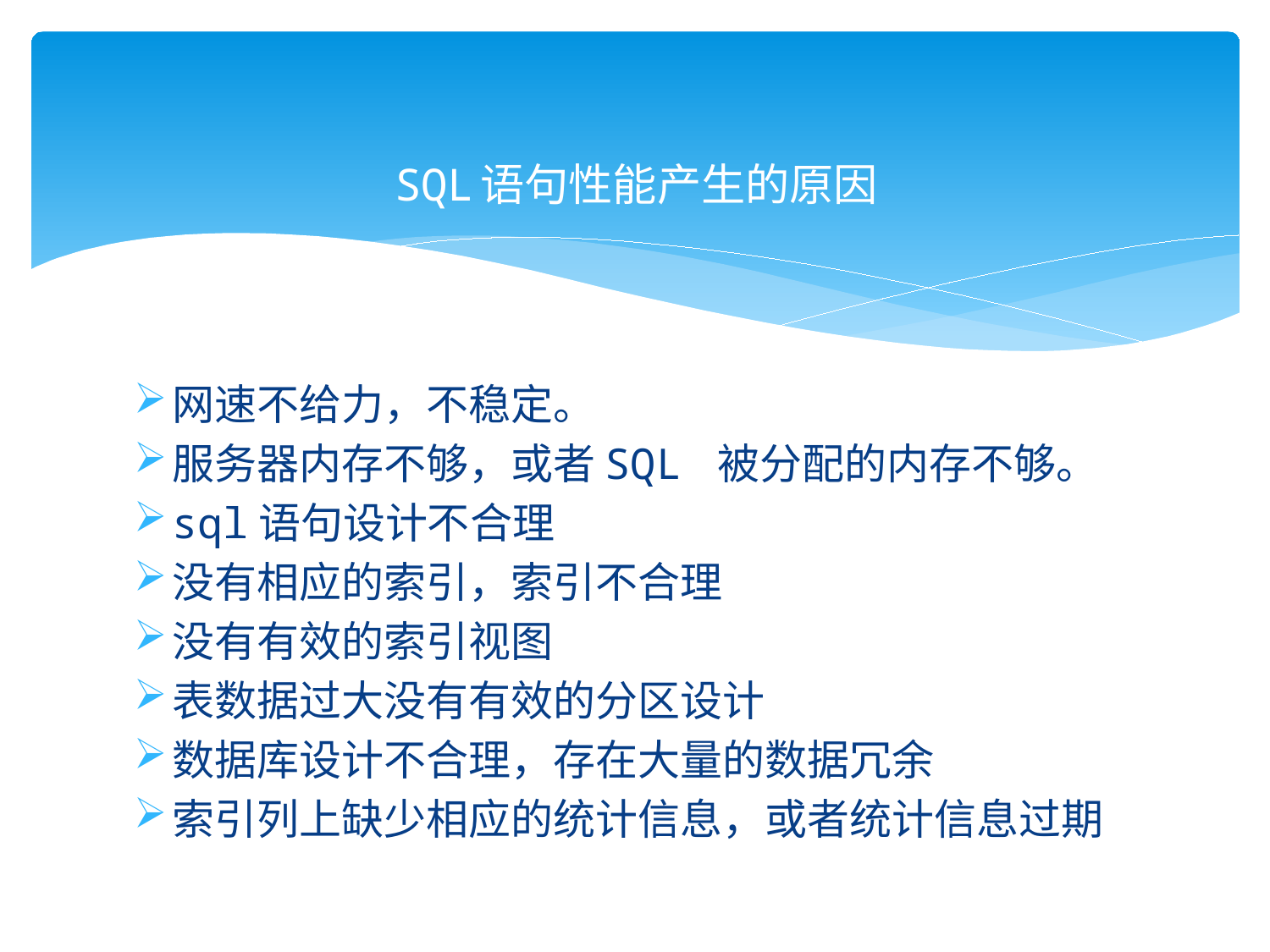

# SQL语句性能产生的原因
网速不给力，不稳定。
服务器内存不够，或者SQL 被分配的内存不够。
sql语句设计不合理
没有相应的索引，索引不合理
没有有效的索引视图
表数据过大没有有效的分区设计
数据库设计不合理，存在大量的数据冗余
索引列上缺少相应的统计信息，或者统计信息过期